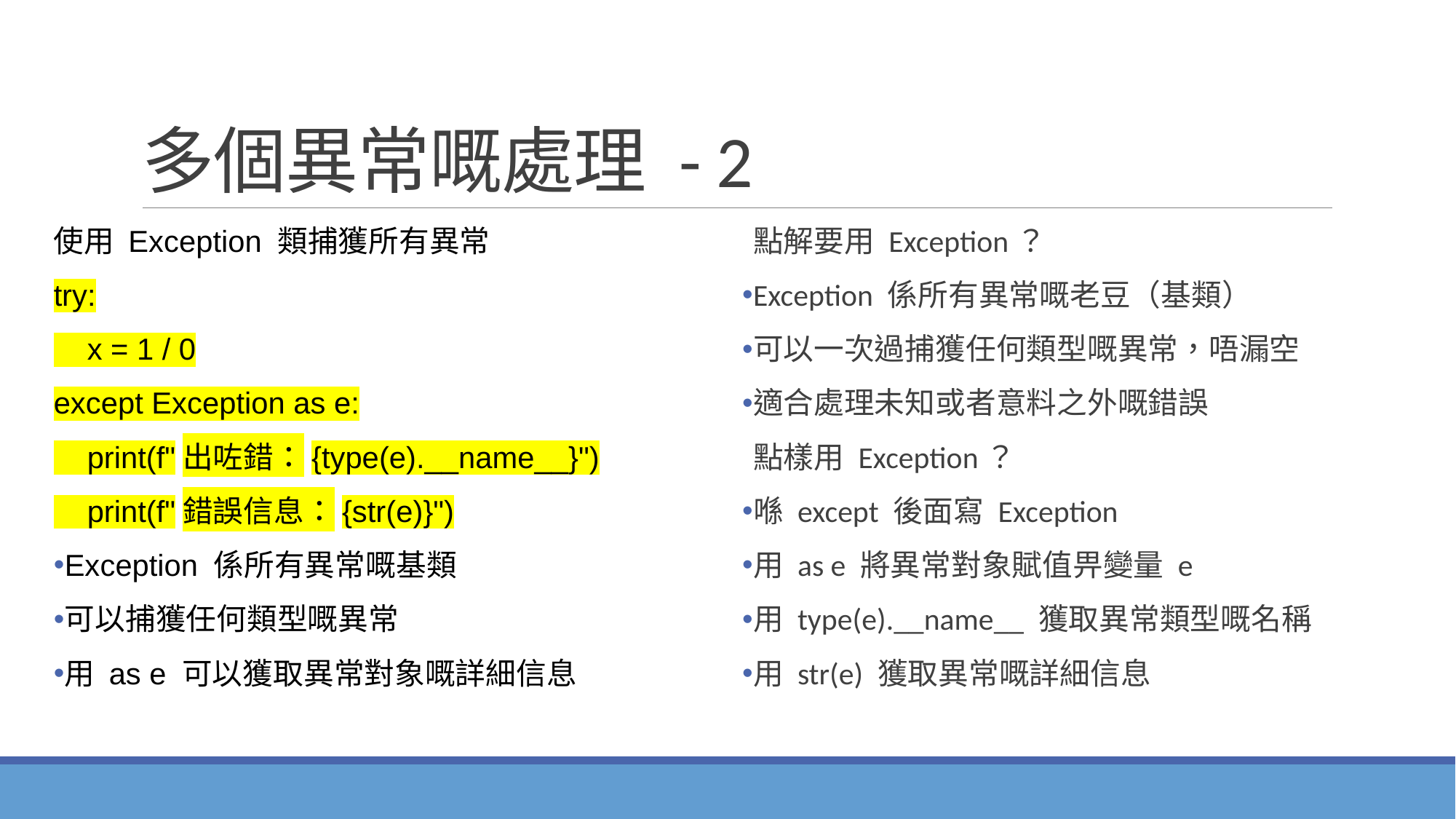

# 多個異常嘅處理 - 2
使用 Exception 類捕獲所有異常
try:
    x = 1 / 0
except Exception as e:
    print(f"出咗錯：{type(e).__name__}")
    print(f"錯誤信息：{str(e)}")
Exception 係所有異常嘅基類
可以捕獲任何類型嘅異常
用 as e 可以獲取異常對象嘅詳細信息
點解要用 Exception？
Exception 係所有異常嘅老豆（基類）
可以一次過捕獲任何類型嘅異常，唔漏空
適合處理未知或者意料之外嘅錯誤
點樣用 Exception？
喺 except 後面寫 Exception
用 as e 將異常對象賦值畀變量 e
用 type(e).__name__ 獲取異常類型嘅名稱
用 str(e) 獲取異常嘅詳細信息